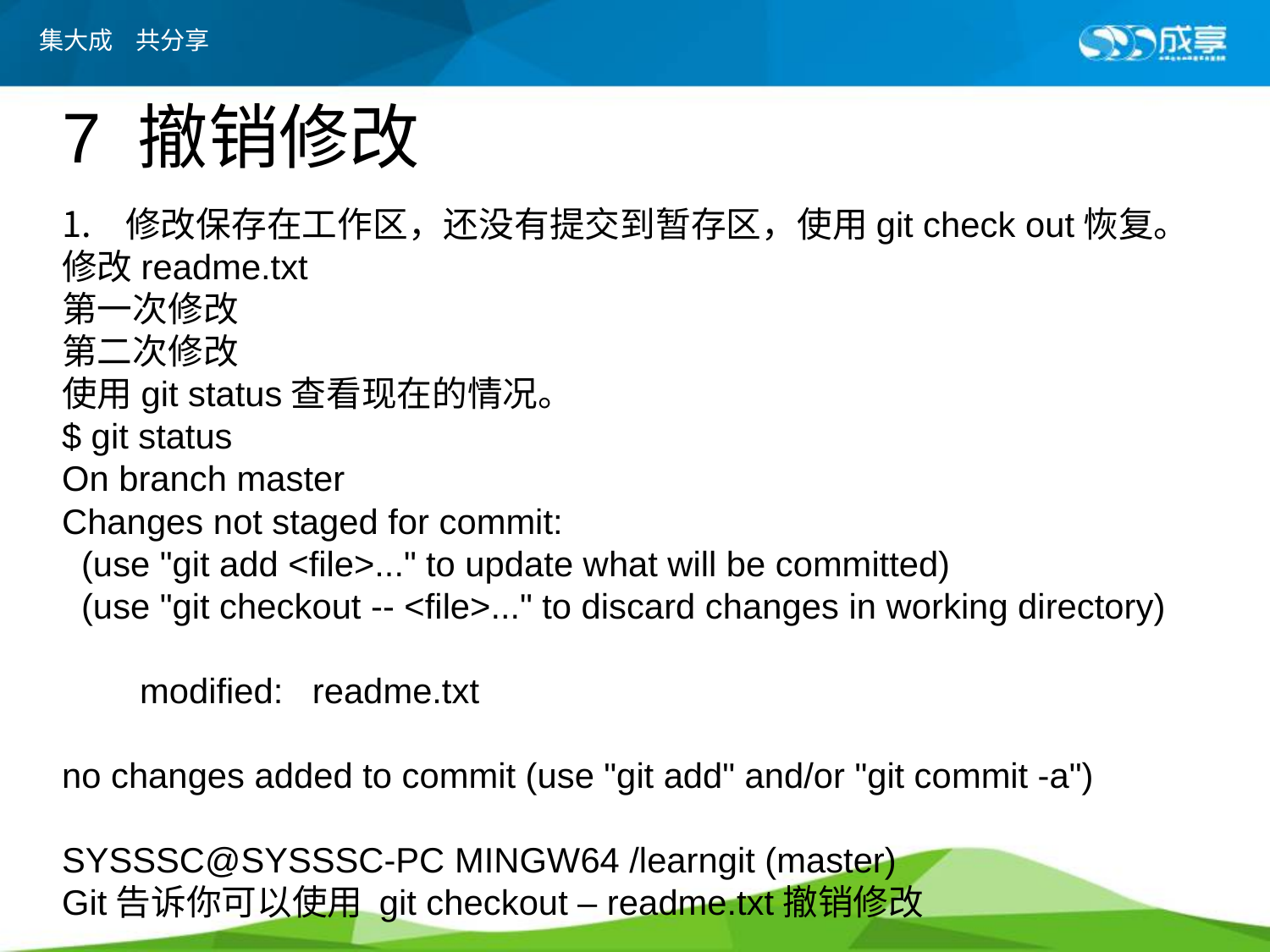

7 撤销修改

修改保存在工作区，还没有提交到暂存区，使用git check out恢复。
修改readme.txt
第一次修改
第二次修改
使用git status查看现在的情况。
$ git status
On branch master
Changes not staged for commit:
  (use "git add <file>..." to update what will be committed)
  (use "git checkout -- <file>..." to discard changes in working directory)

        modified:   readme.txt

no changes added to commit (use "git add" and/or "git commit -a")

SYSSSC@SYSSSC-PC MINGW64 /learngit (master)
Git告诉你可以使用 git checkout – readme.txt撤销修改